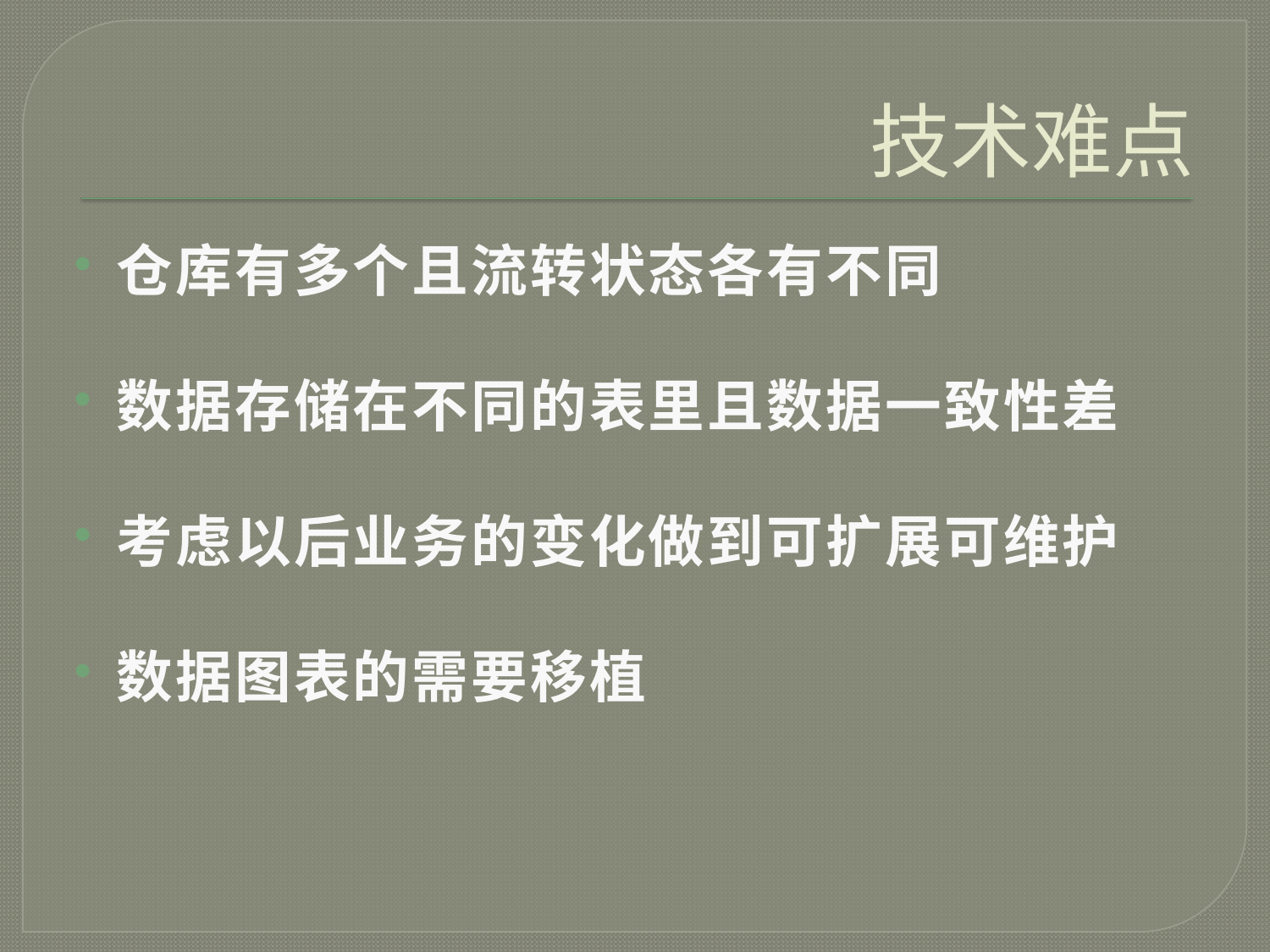

# 技术难点
仓库有多个且流转状态各有不同

数据存储在不同的表里且数据一致性差

考虑以后业务的变化做到可扩展可维护

数据图表的需要移植